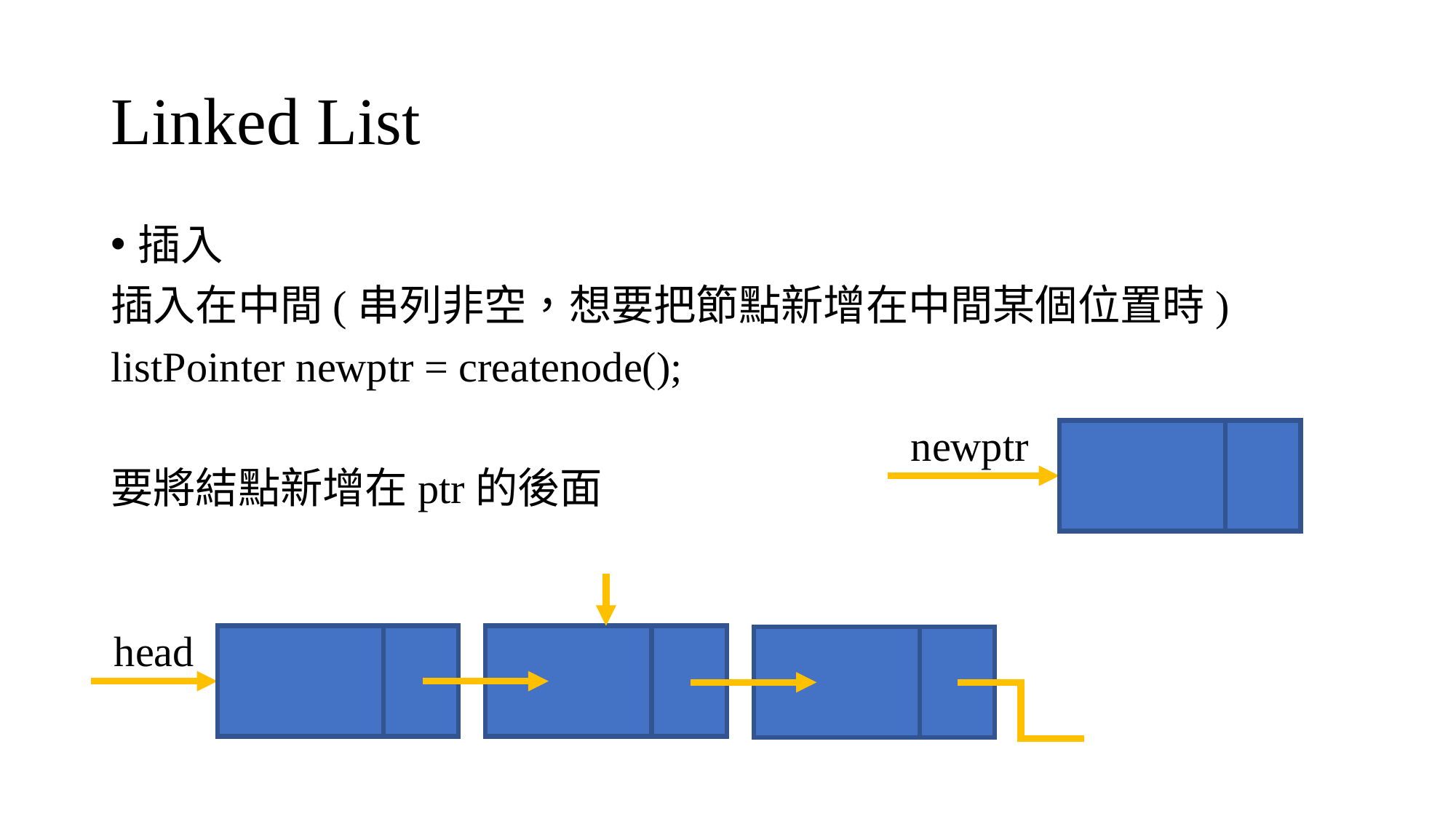

# Linked List
插入
插入在中間(串列非空，想要把節點新增在中間某個位置時)
listPointer newptr = createnode();

要將結點新增在ptr的後面
newptr

head